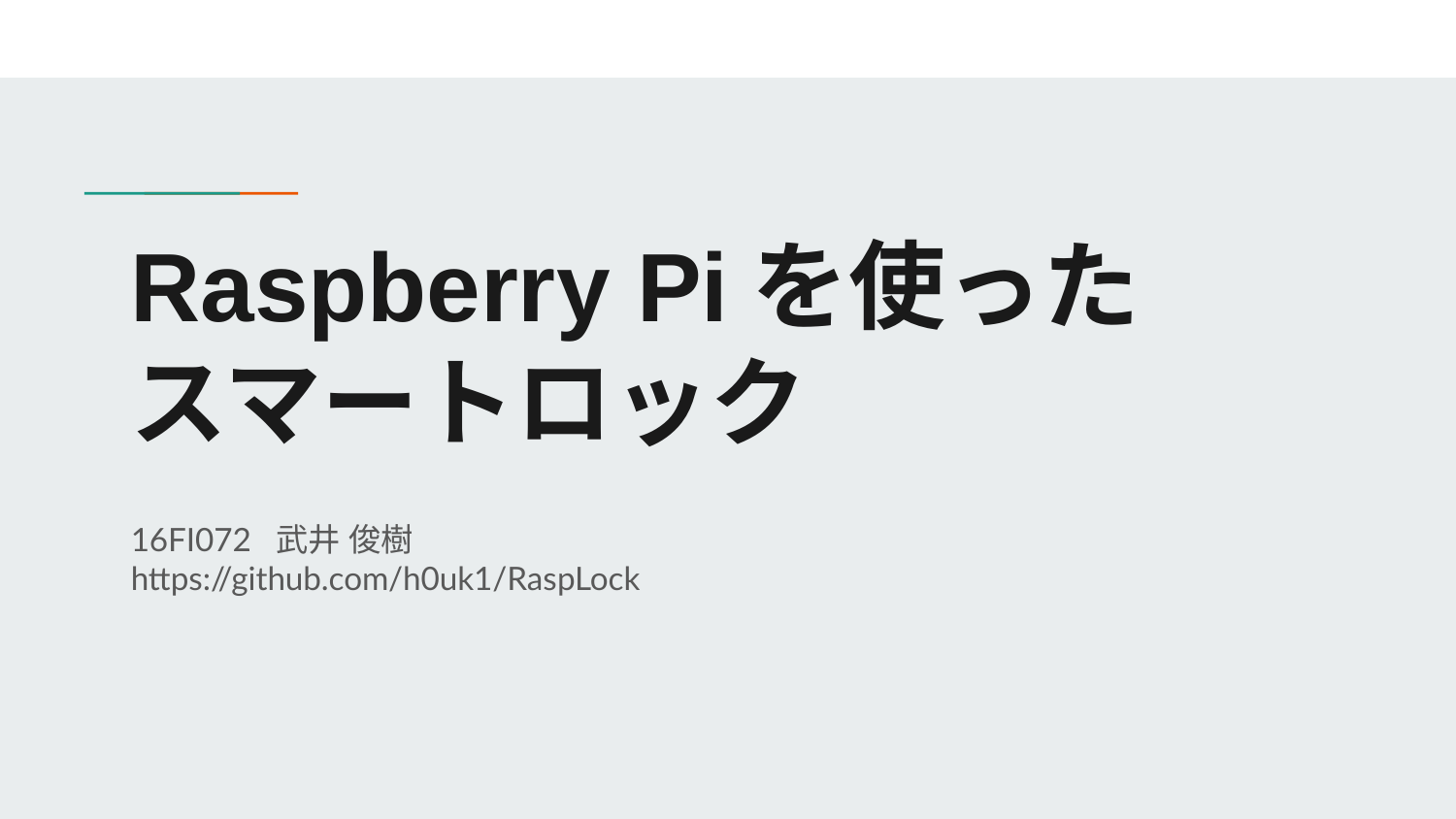

# Raspberry Piを使った
スマートロック
16FI072	武井 俊樹
https://github.com/h0uk1/RaspLock